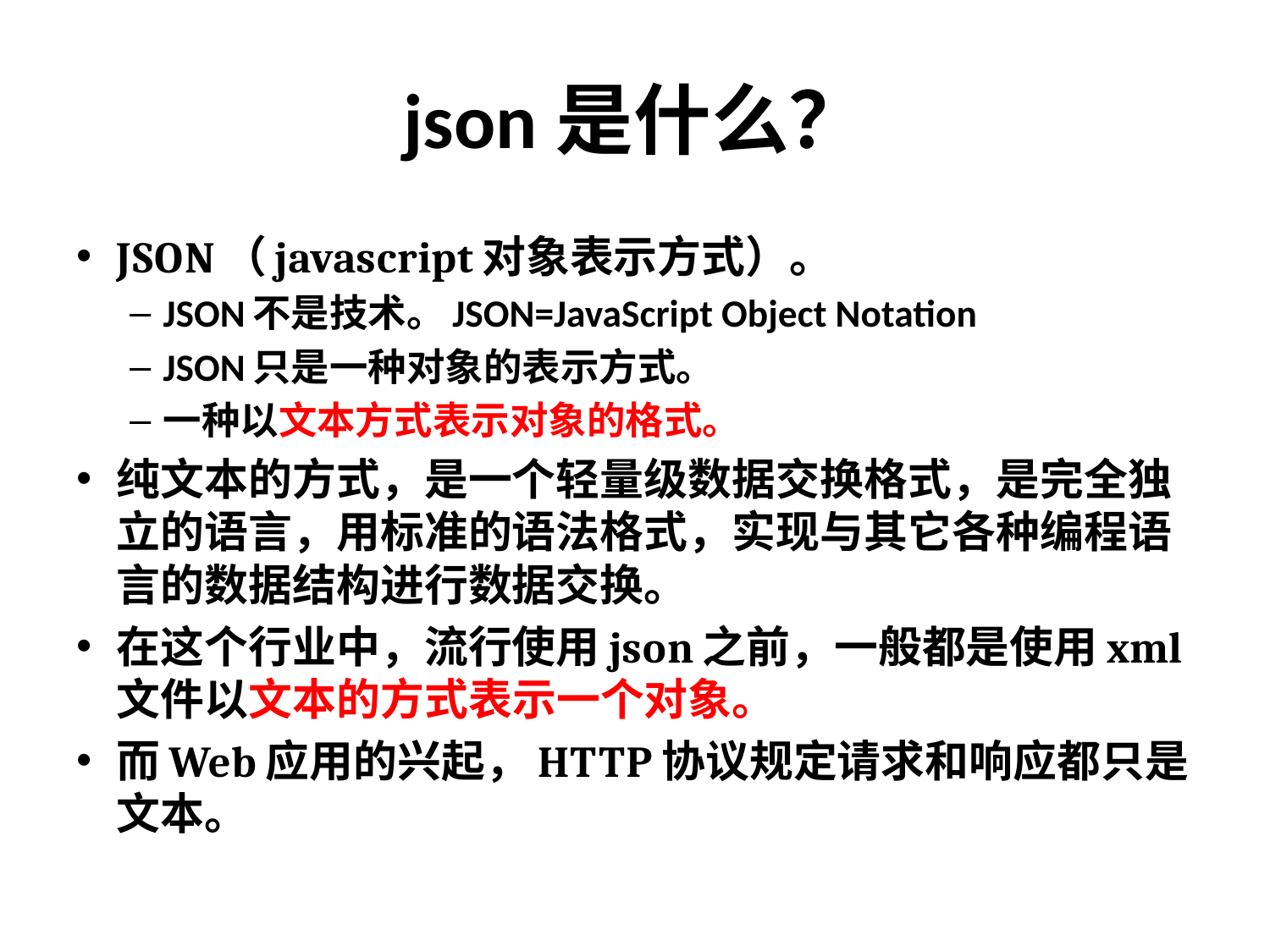

# json是什么？
JSON（javascript对象表示方式）。
JSON不是技术。JSON=JavaScript Object Notation
JSON只是一种对象的表示方式。
一种以文本方式表示对象的格式。
纯文本的方式，是一个轻量级数据交换格式，是完全独立的语言，用标准的语法格式，实现与其它各种编程语言的数据结构进行数据交换。
在这个行业中，流行使用json之前，一般都是使用xml文件以文本的方式表示一个对象。
而Web应用的兴起，HTTP协议规定请求和响应都只是文本。